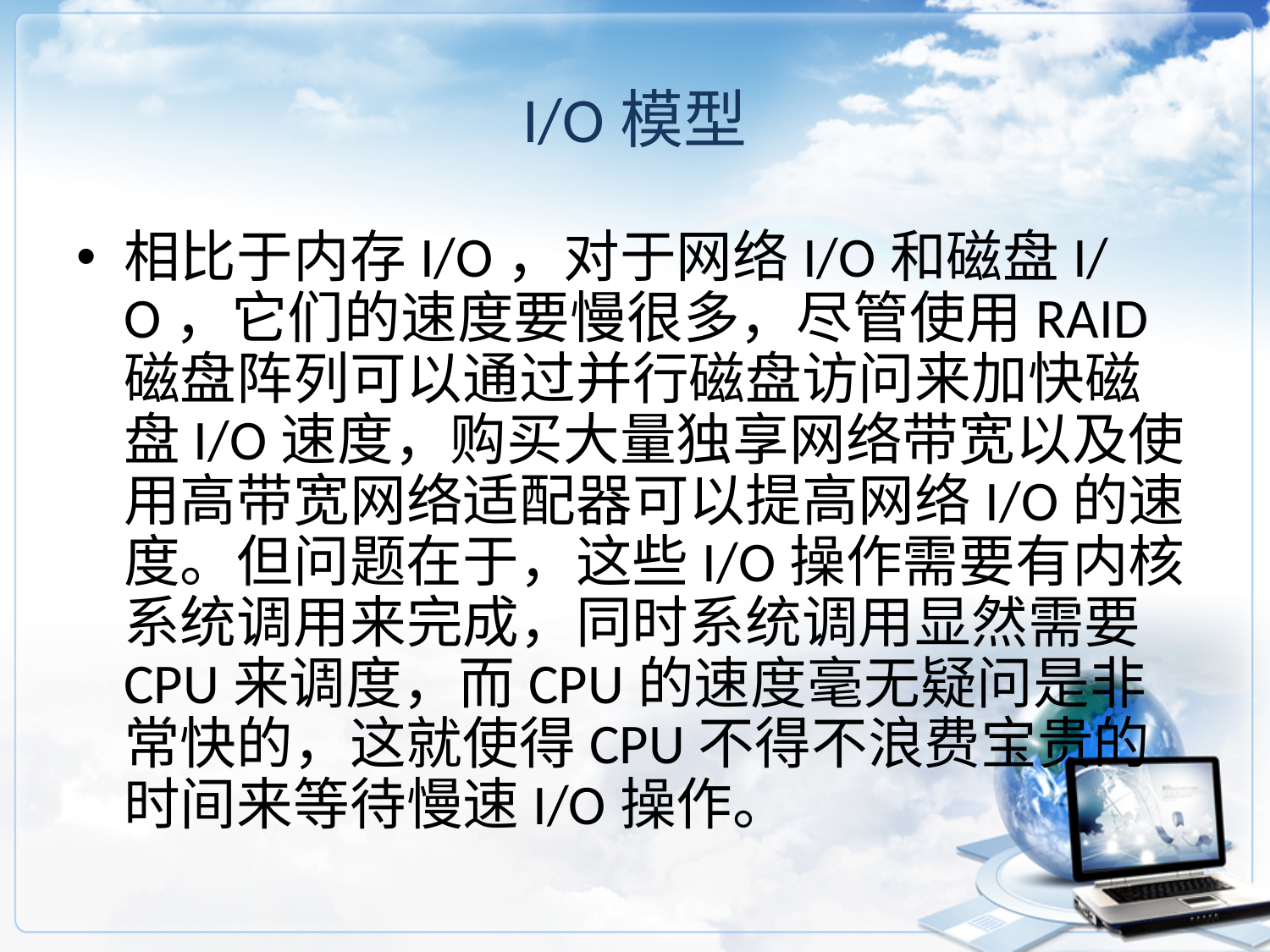

# I/O模型
相比于内存I/O，对于网络I/O和磁盘I/O，它们的速度要慢很多，尽管使用RAID磁盘阵列可以通过并行磁盘访问来加快磁盘I/O速度，购买大量独享网络带宽以及使用高带宽网络适配器可以提高网络I/O的速度。但问题在于，这些I/O操作需要有内核系统调用来完成，同时系统调用显然需要CPU来调度，而CPU的速度毫无疑问是非常快的，这就使得CPU不得不浪费宝贵的时间来等待慢速I/O操作。